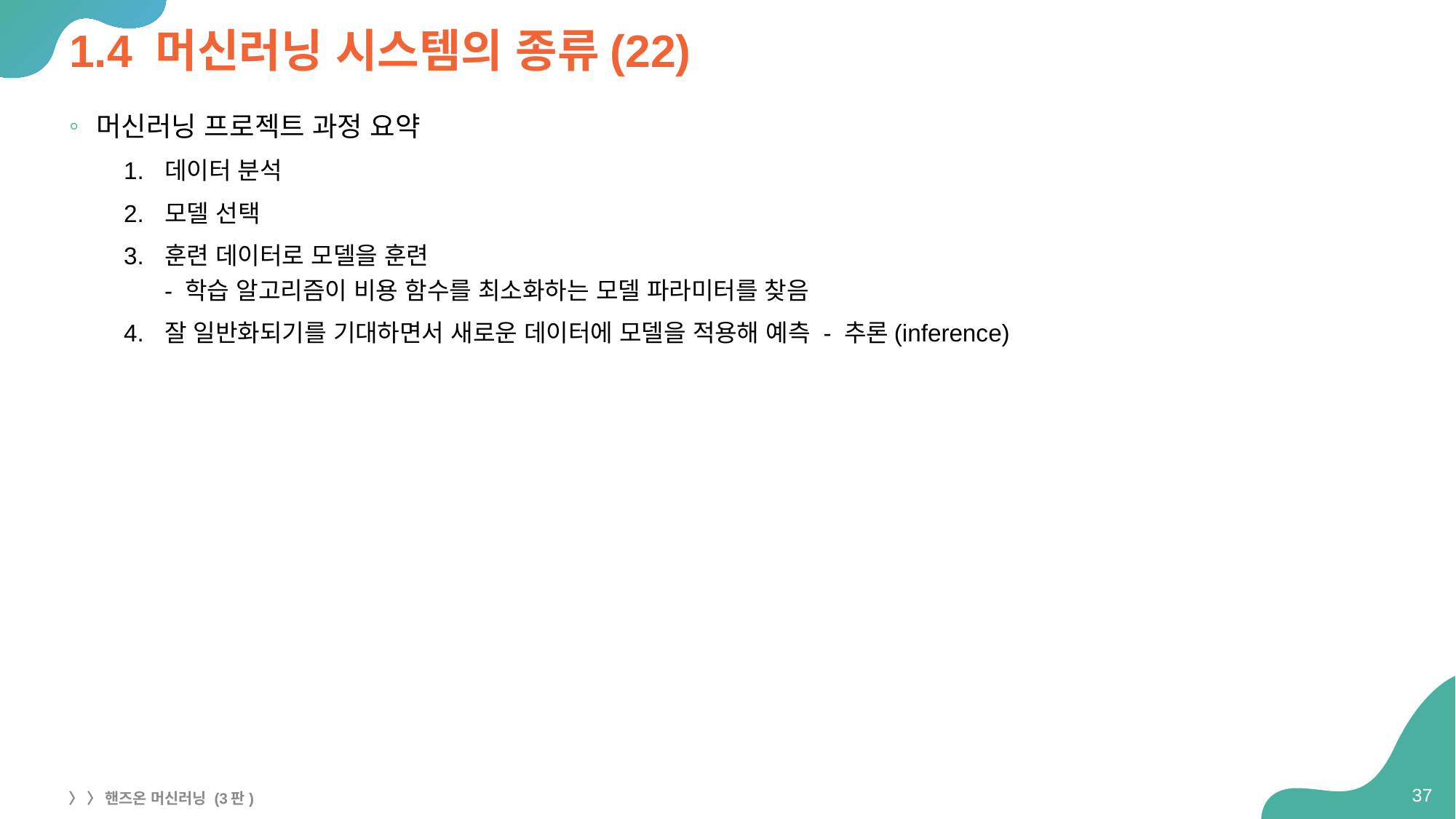

# 1.4 머신러닝 시스템의 종류(22)
머신러닝 프로젝트 과정 요약
데이터 분석
모델 선택
훈련 데이터로 모델을 훈련
- 학습 알고리즘이 비용 함수를 최소화하는 모델 파라미터를 찾음
잘 일반화되기를 기대하면서 새로운 데이터에 모델을 적용해 예측 - 추론(inference)
37
〉 〉 핸즈온 머신러닝 (3판)